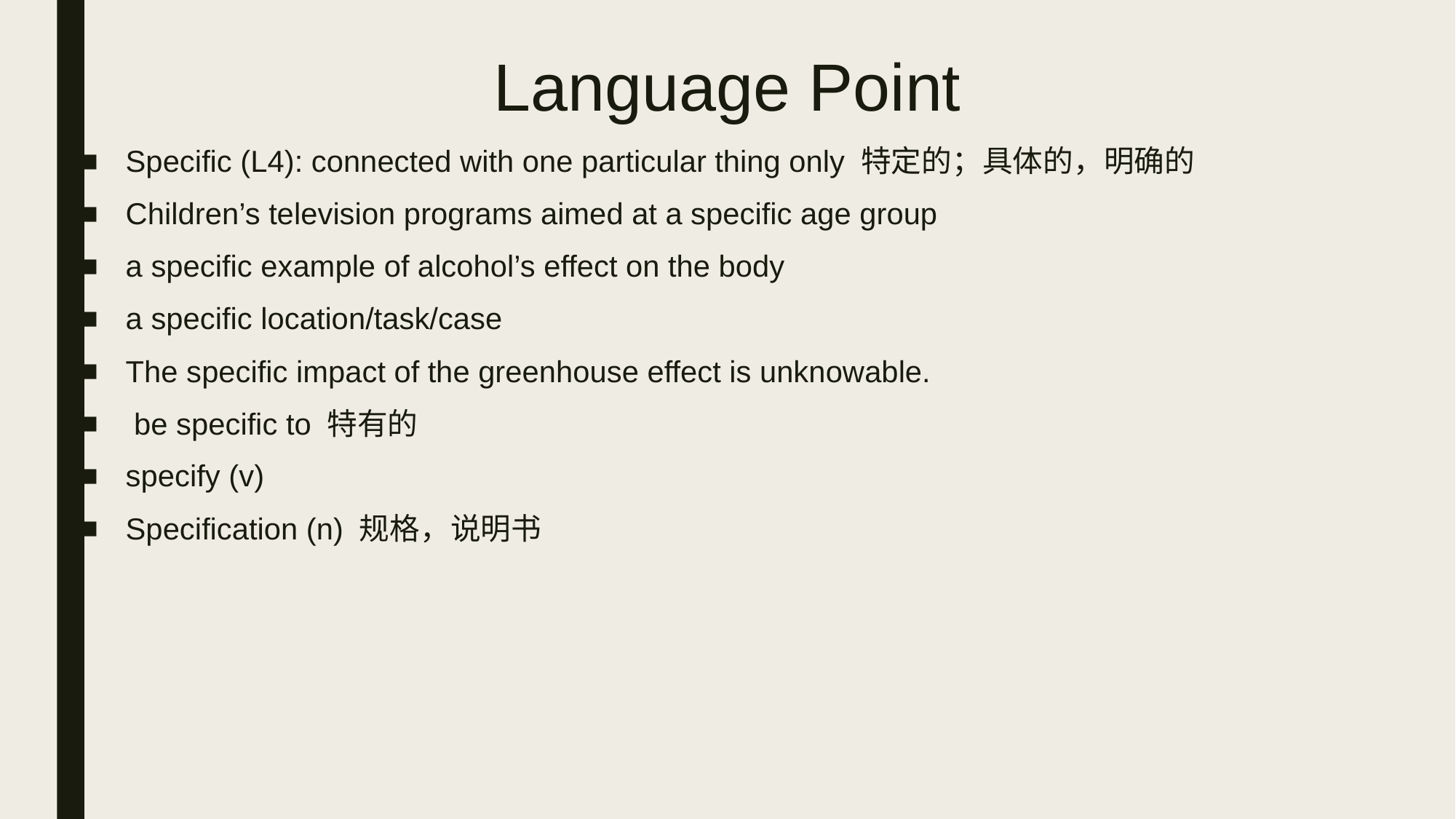

# Language Point
Specific (L4): connected with one particular thing only 特定的；具体的，明确的
Children’s television programs aimed at a specific age group
a specific example of alcohol’s effect on the body
a specific location/task/case
The specific impact of the greenhouse effect is unknowable.
 be specific to 特有的
specify (v)
Specification (n) 规格，说明书